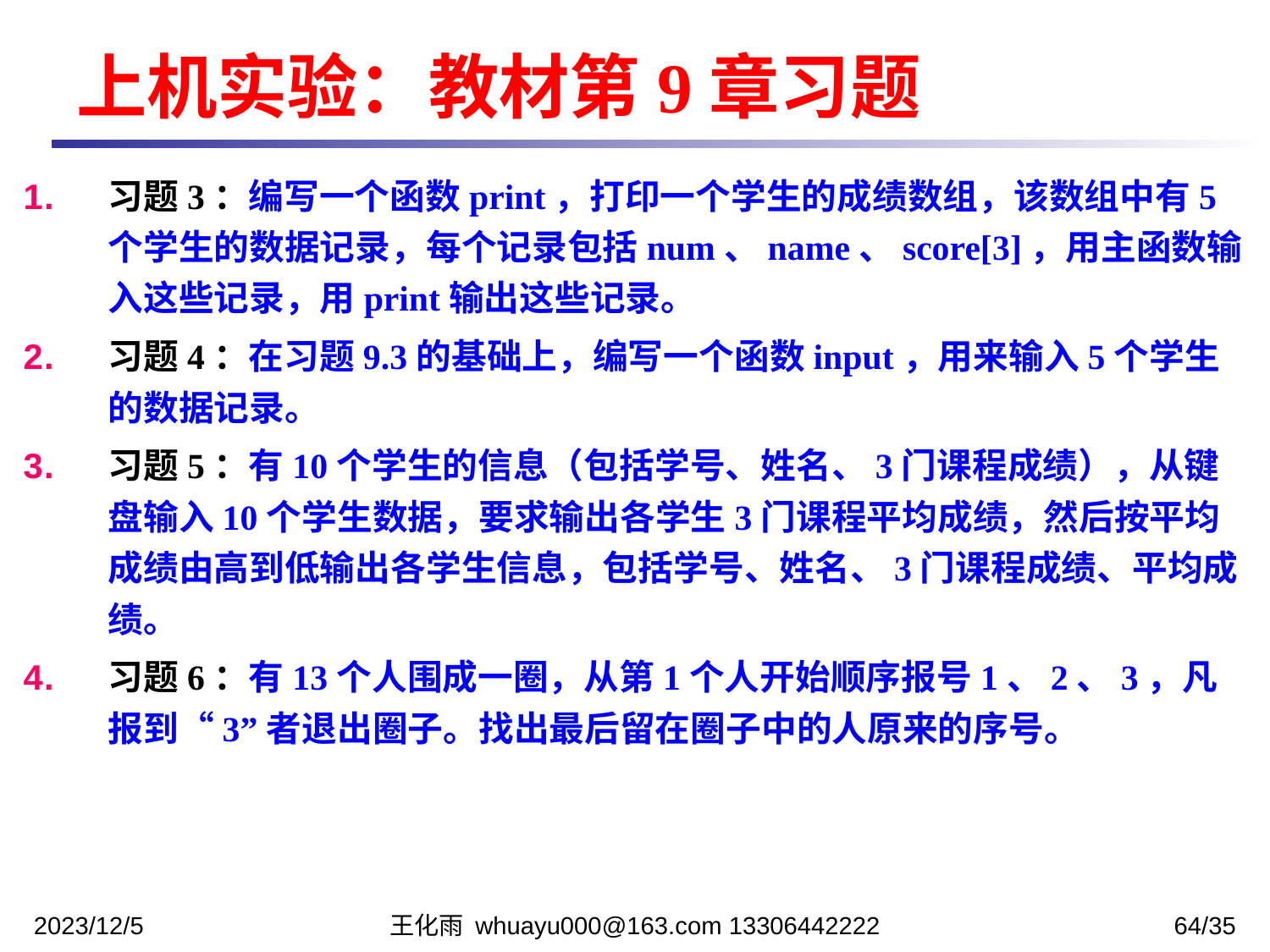

上机实验：教材第9章习题
习题3：编写一个函数print，打印一个学生的成绩数组，该数组中有5个学生的数据记录，每个记录包括num、name、score[3]，用主函数输入这些记录，用print输出这些记录。
习题4：在习题9.3的基础上，编写一个函数input，用来输入5个学生的数据记录。
习题5：有10个学生的信息（包括学号、姓名、3门课程成绩），从键盘输入10个学生数据，要求输出各学生3门课程平均成绩，然后按平均成绩由高到低输出各学生信息，包括学号、姓名、3门课程成绩、平均成绩。
习题6：有13个人围成一圈，从第1个人开始顺序报号1、2、3，凡报到“3”者退出圈子。找出最后留在圈子中的人原来的序号。
2023/12/5
王化雨 whuayu000@163.com 13306442222
64/35